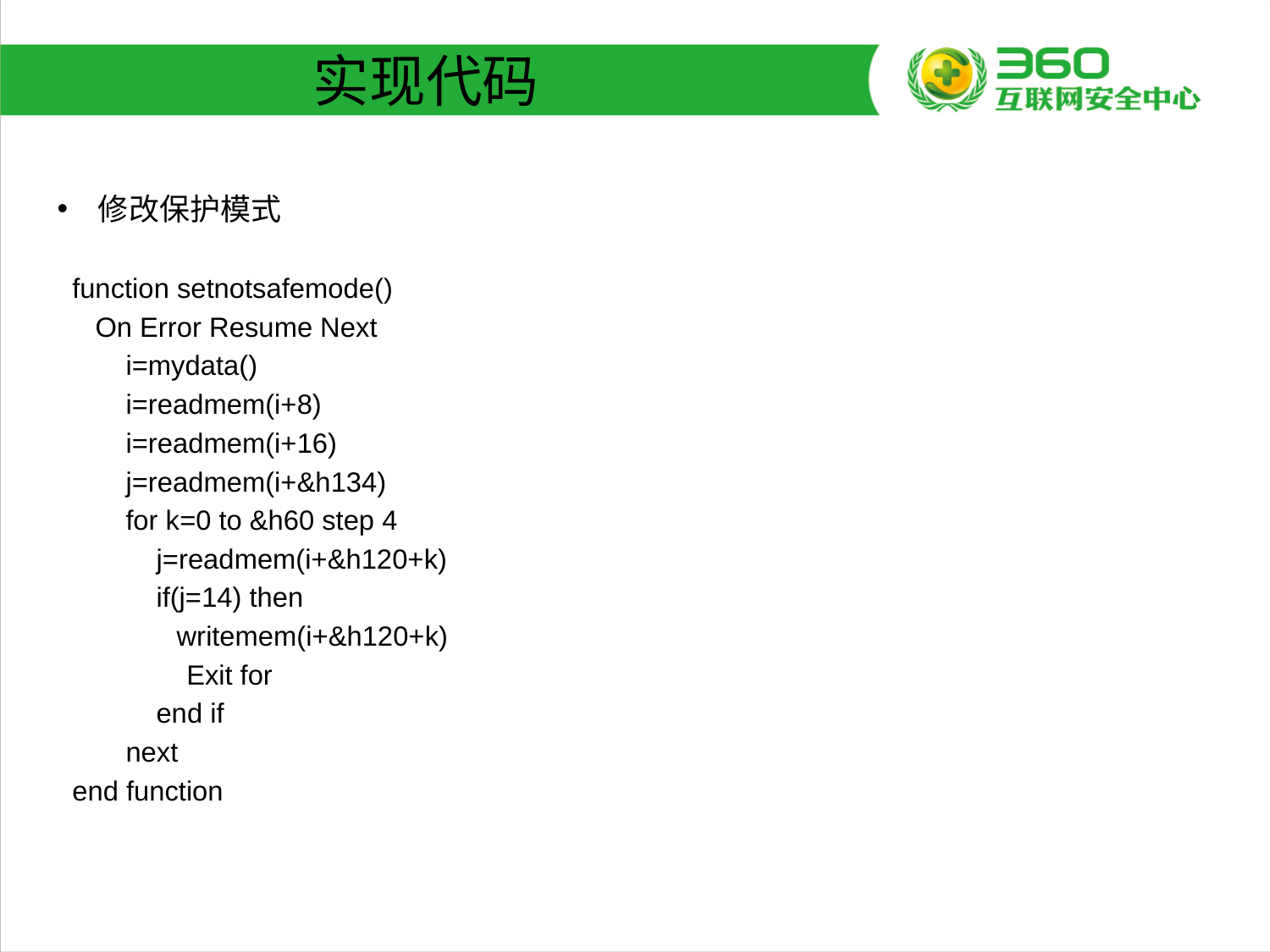

# 实现代码

修改保护模式

  function setnotsafemode()
     On Error Resume Next
         i=mydata()
         i=readmem(i+8)
         i=readmem(i+16)
         j=readmem(i+&h134)
         for k=0 to &h60 step 4
             j=readmem(i+&h120+k)
             if(j=14) then
	           writemem(i+&h120+k)
                 Exit for
             end if
         next
  end function